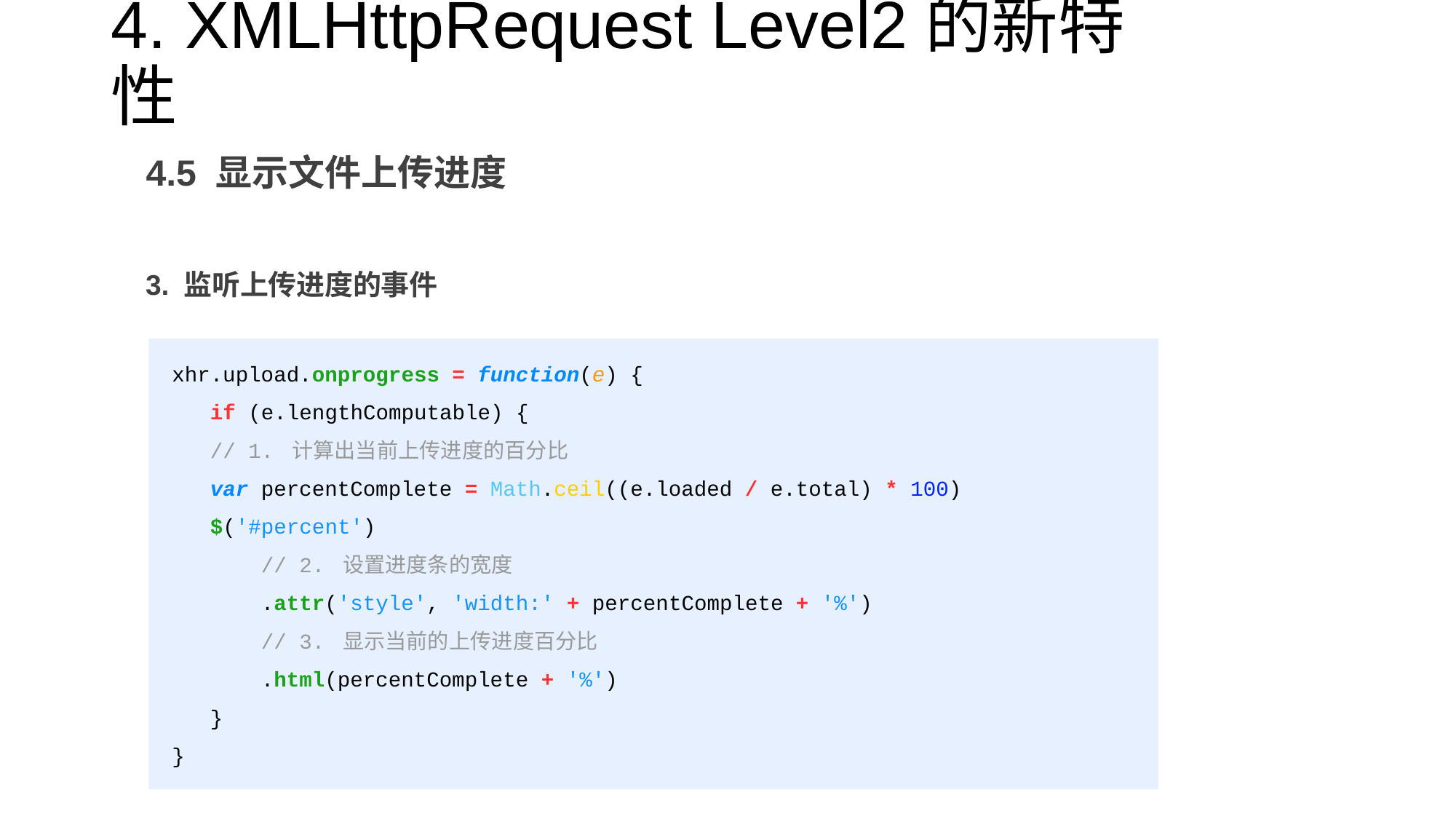

# 4. XMLHttpRequest Level2的新特性
4.5 显示文件上传进度
3. 监听上传进度的事件

 xhr.upload.onprogress = function(e) {
    if (e.lengthComputable) {
    // 1. 计算出当前上传进度的百分比
    var percentComplete = Math.ceil((e.loaded / e.total) * 100)
    $('#percent')
        // 2. 设置进度条的宽度
        .attr('style', 'width:' + percentComplete + '%')
        // 3. 显示当前的上传进度百分比
        .html(percentComplete + '%')
    }
 }